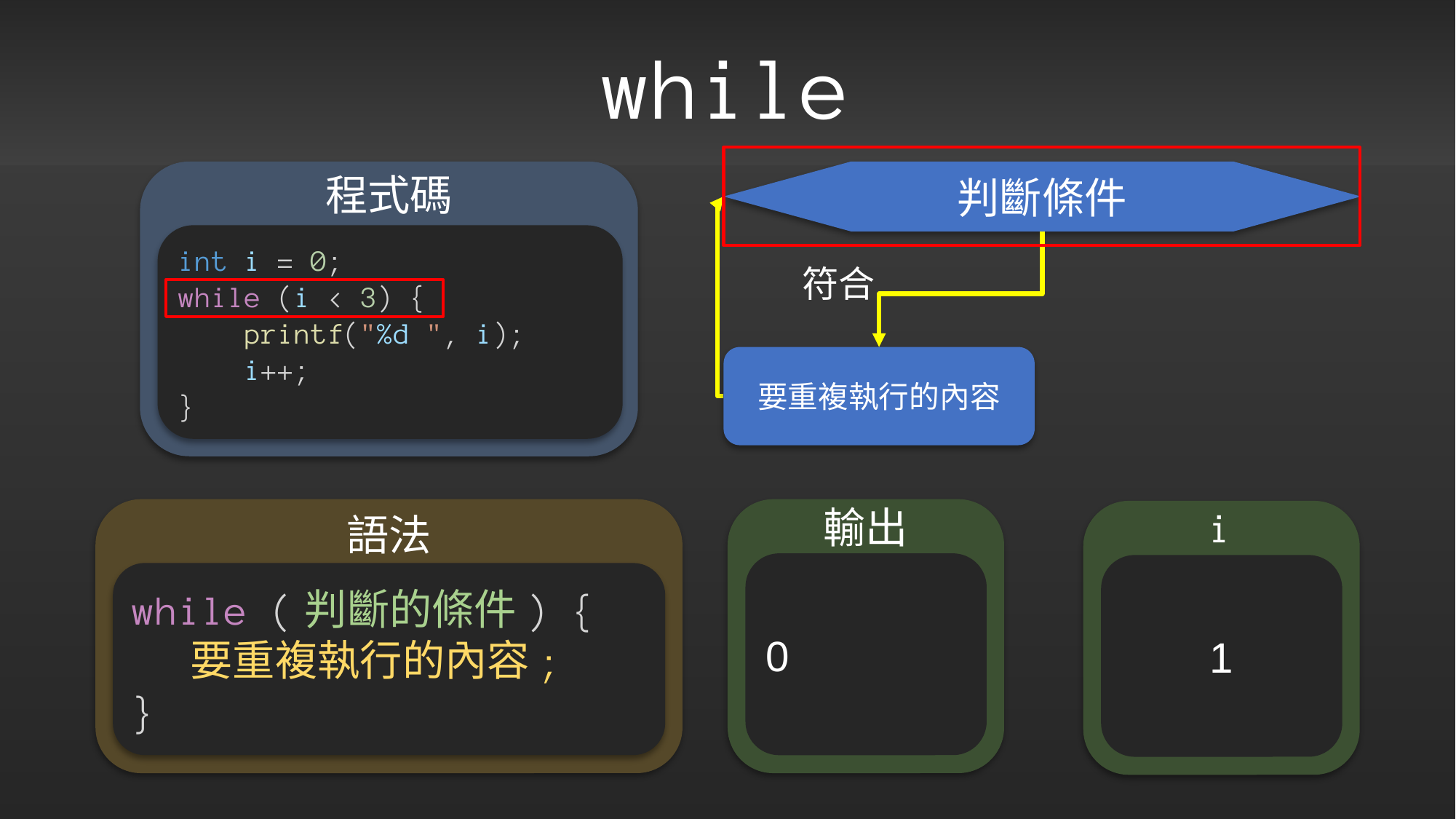

while

程式碼
int i = 0;
while (i < 3) {
    printf("%d ", i);
    i++;
}
判斷條件
符合
要重複執行的內容

i
1

輸出
0 1 2

語法
while (判斷的條件) {
    要重複執行的內容;
}